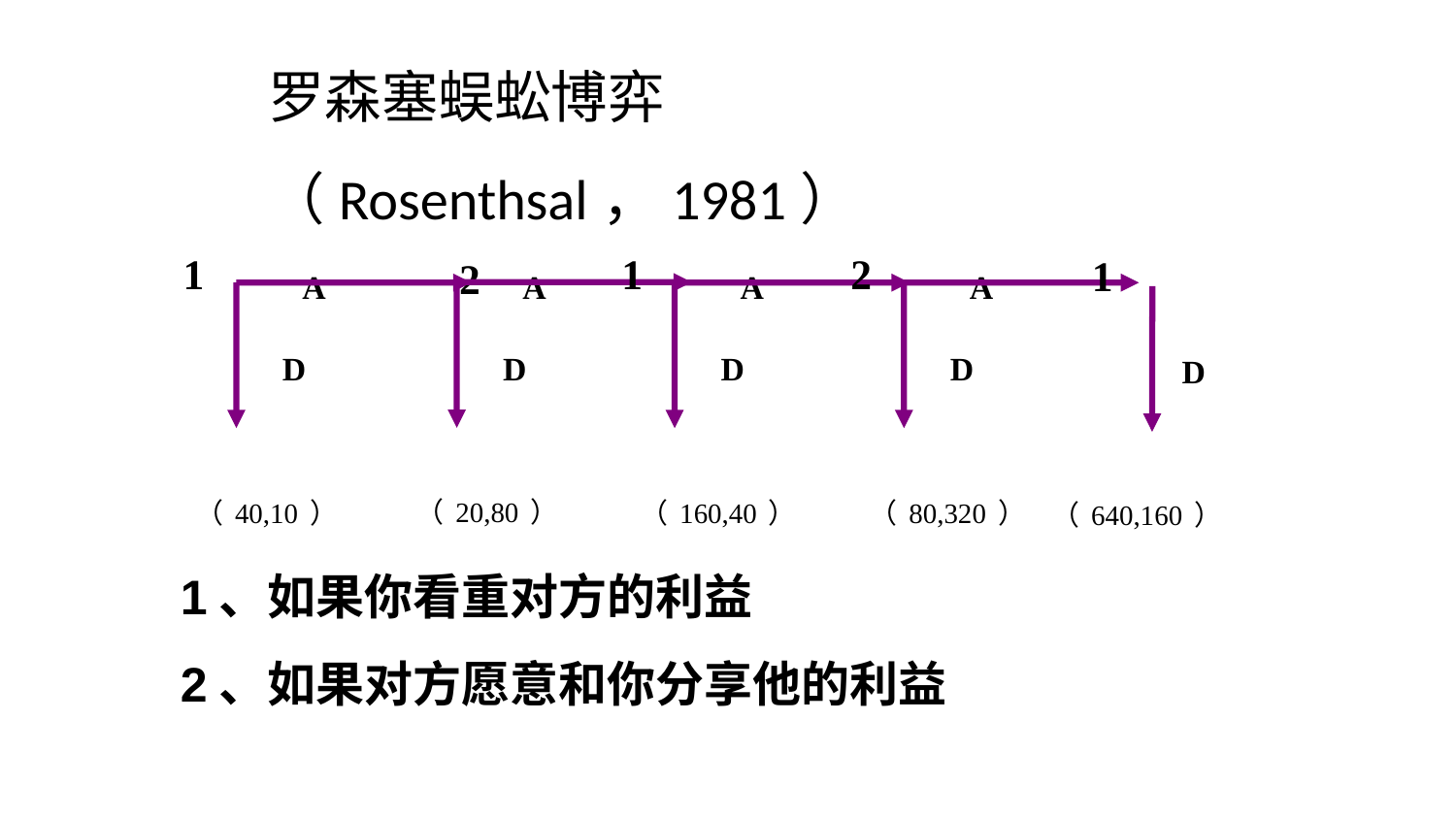

罗森塞蜈蚣博弈（Rosenthsal，1981）

A

D
（20,80）
1
2
A

D
（40,10）
1

A

D
（160,40）
2

A

D
（80,320）
1

D
（640,160）
1、如果你看重对方的利益
2、如果对方愿意和你分享他的利益